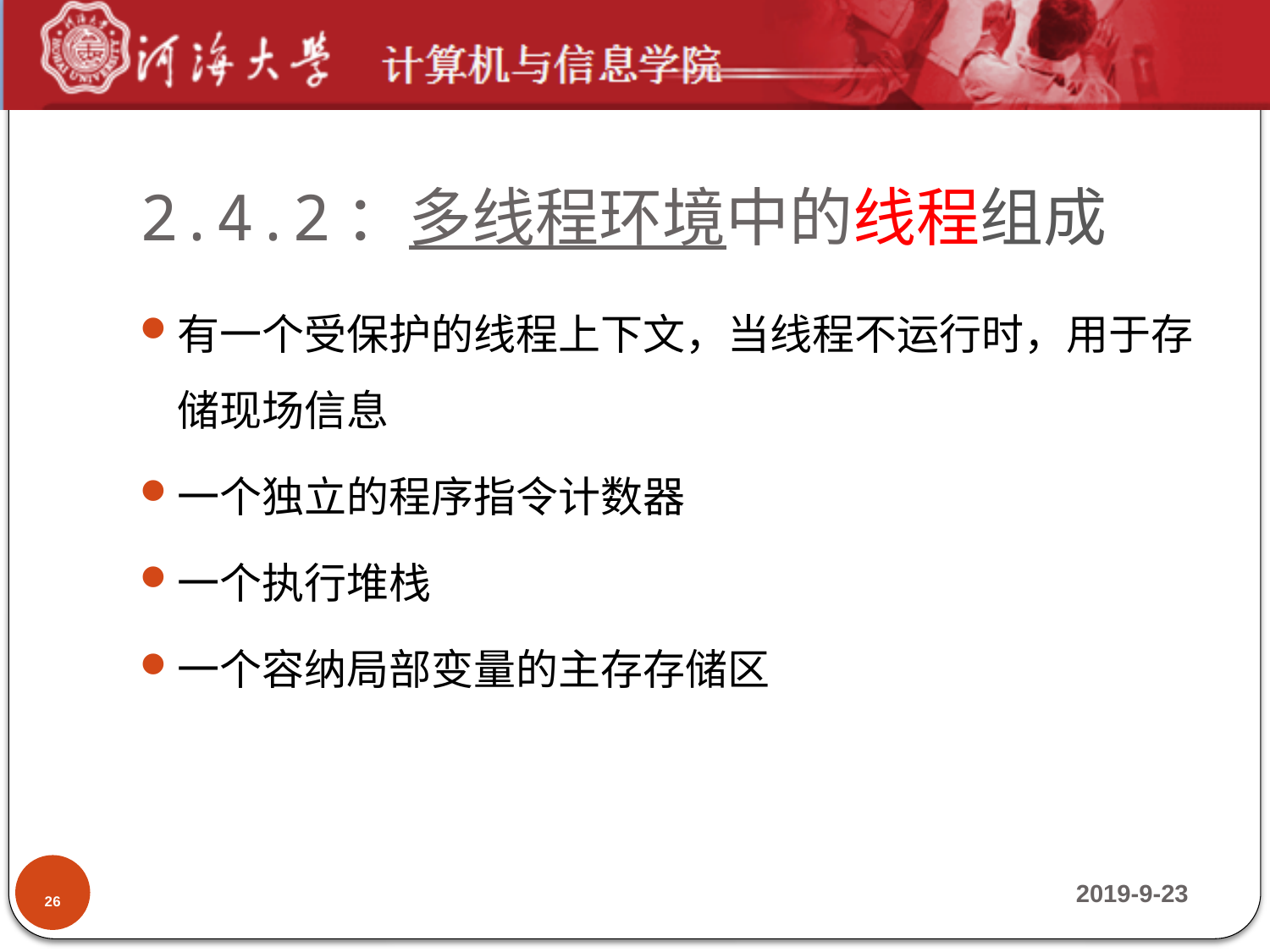

# 2.4.2：多线程环境中的线程组成
有一个受保护的线程上下文，当线程不运行时，用于存储现场信息
一个独立的程序指令计数器
一个执行堆栈
一个容纳局部变量的主存存储区

26
2019-9-23